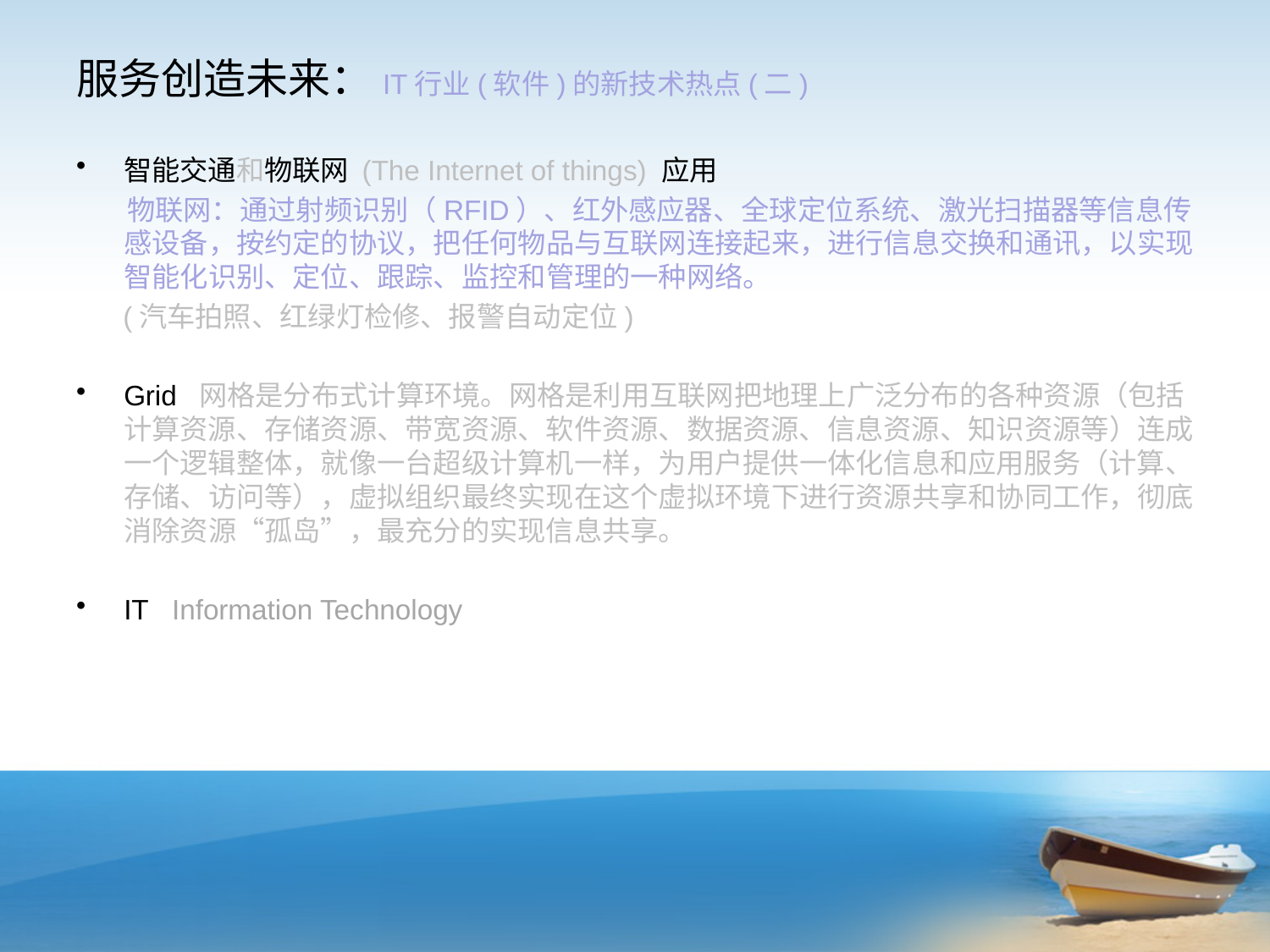

# 服务创造未来：IT行业(软件)的新技术热点(二)
智能交通和物联网 (The Internet of things) 应用
       物联网：通过射频识别（RFID）、红外感应器、全球定位系统、激光扫描器等信息传感设备，按约定的协议，把任何物品与互联网连接起来，进行信息交换和通讯，以实现智能化识别、定位、跟踪、监控和管理的一种网络。
      (汽车拍照、红绿灯检修、报警自动定位)

Grid  网格是分布式计算环境。网格是利用互联网把地理上广泛分布的各种资源（包括计算资源、存储资源、带宽资源、软件资源、数据资源、信息资源、知识资源等）连成一个逻辑整体，就像一台超级计算机一样，为用户提供一体化信息和应用服务（计算、存储、访问等），虚拟组织最终实现在这个虚拟环境下进行资源共享和协同工作，彻底消除资源“孤岛”，最充分的实现信息共享。

IT   Information Technology